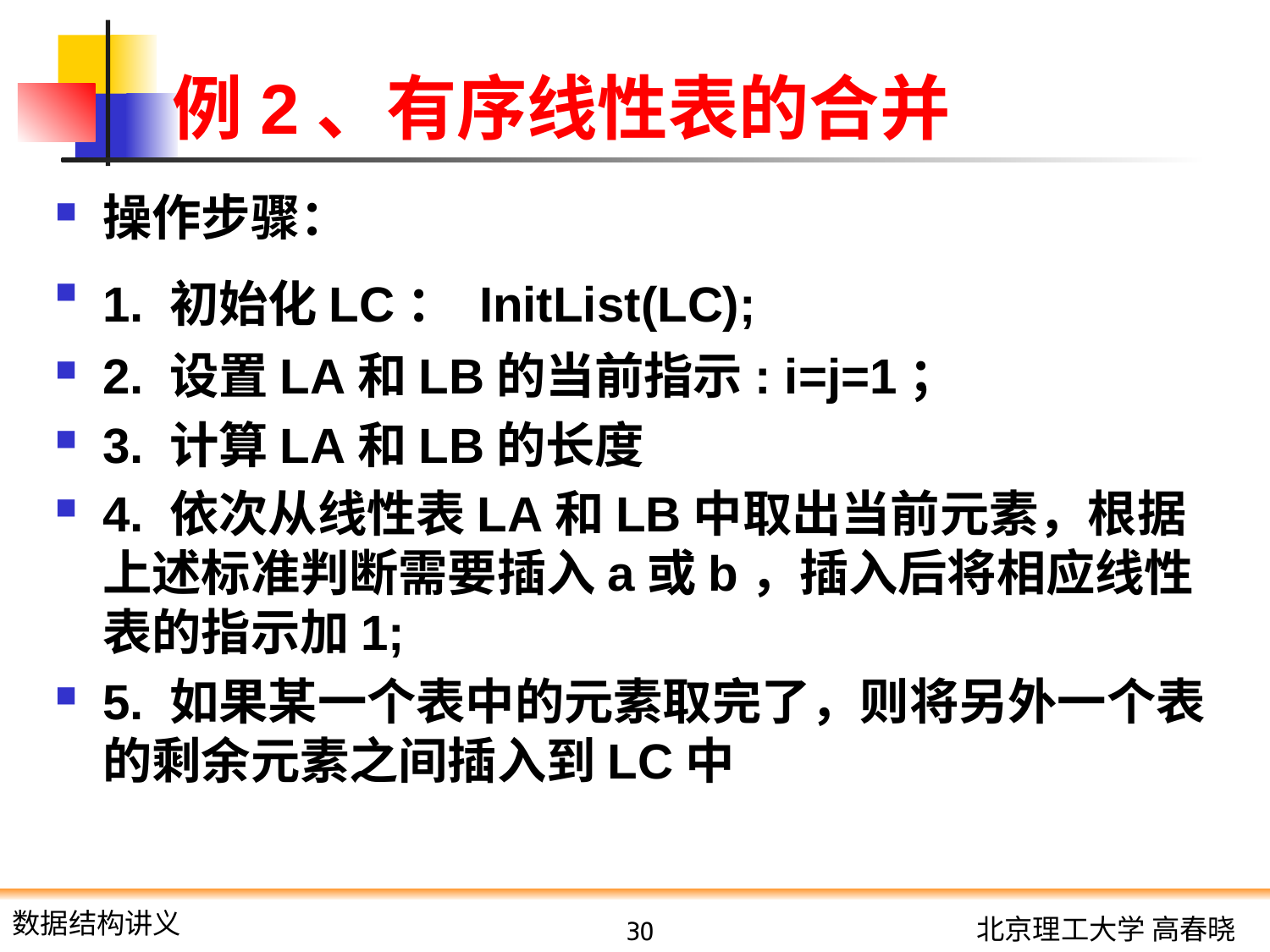

# 例2、有序线性表的合并
操作步骤：
1. 初始化LC： InitList(LC);
2. 设置LA和LB的当前指示: i=j=1；
3. 计算LA和LB的长度
4. 依次从线性表LA和LB中取出当前元素，根据上述标准判断需要插入a或b，插入后将相应线性表的指示加1;
5. 如果某一个表中的元素取完了，则将另外一个表的剩余元素之间插入到LC中
30